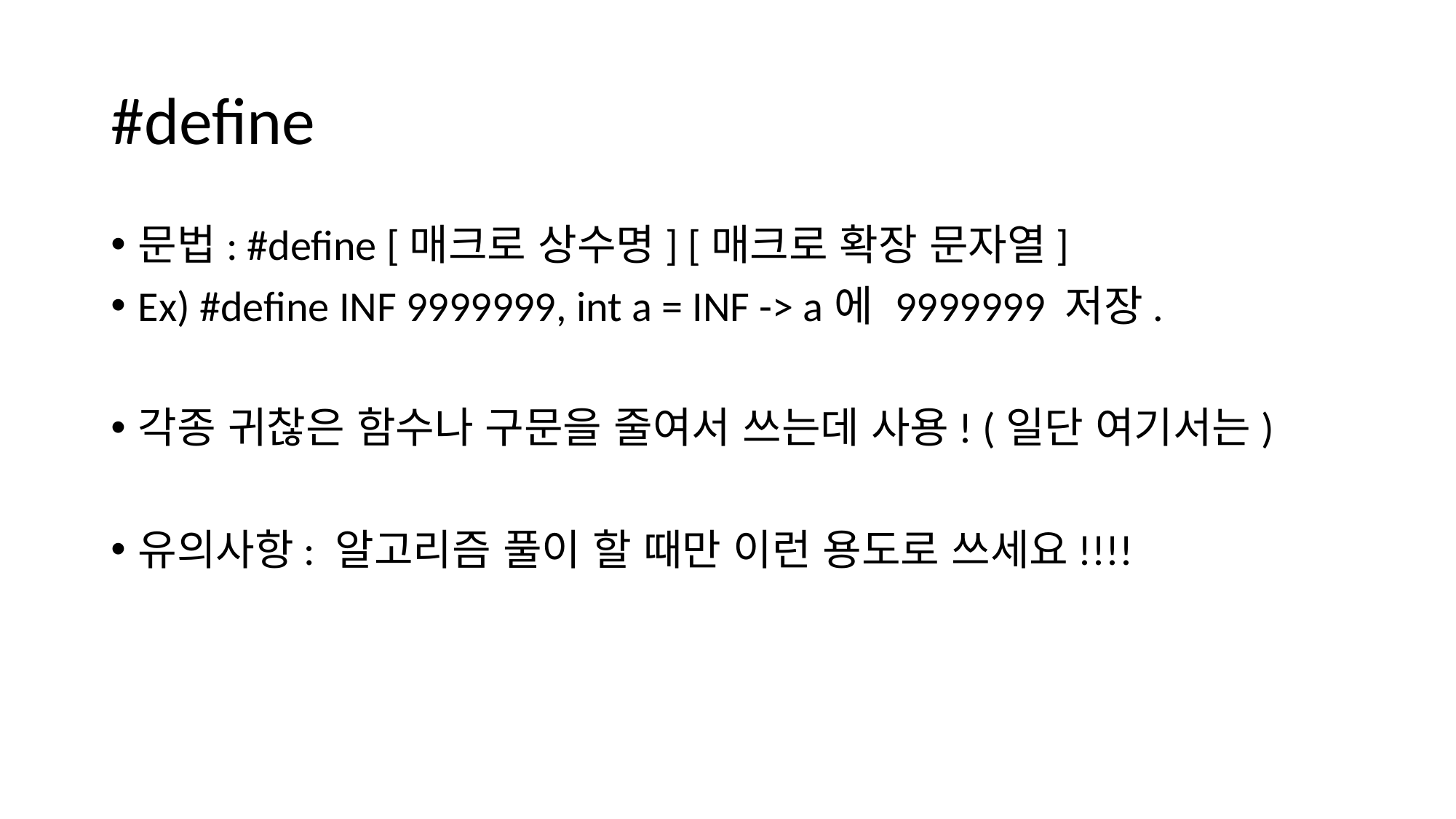

# #define
문법: #define [매크로 상수명] [매크로 확장 문자열]
Ex) #define INF 9999999, int a = INF -> a에 9999999 저장.

각종 귀찮은 함수나 구문을 줄여서 쓰는데 사용! (일단 여기서는)

유의사항: 알고리즘 풀이 할 때만 이런 용도로 쓰세요!!!!